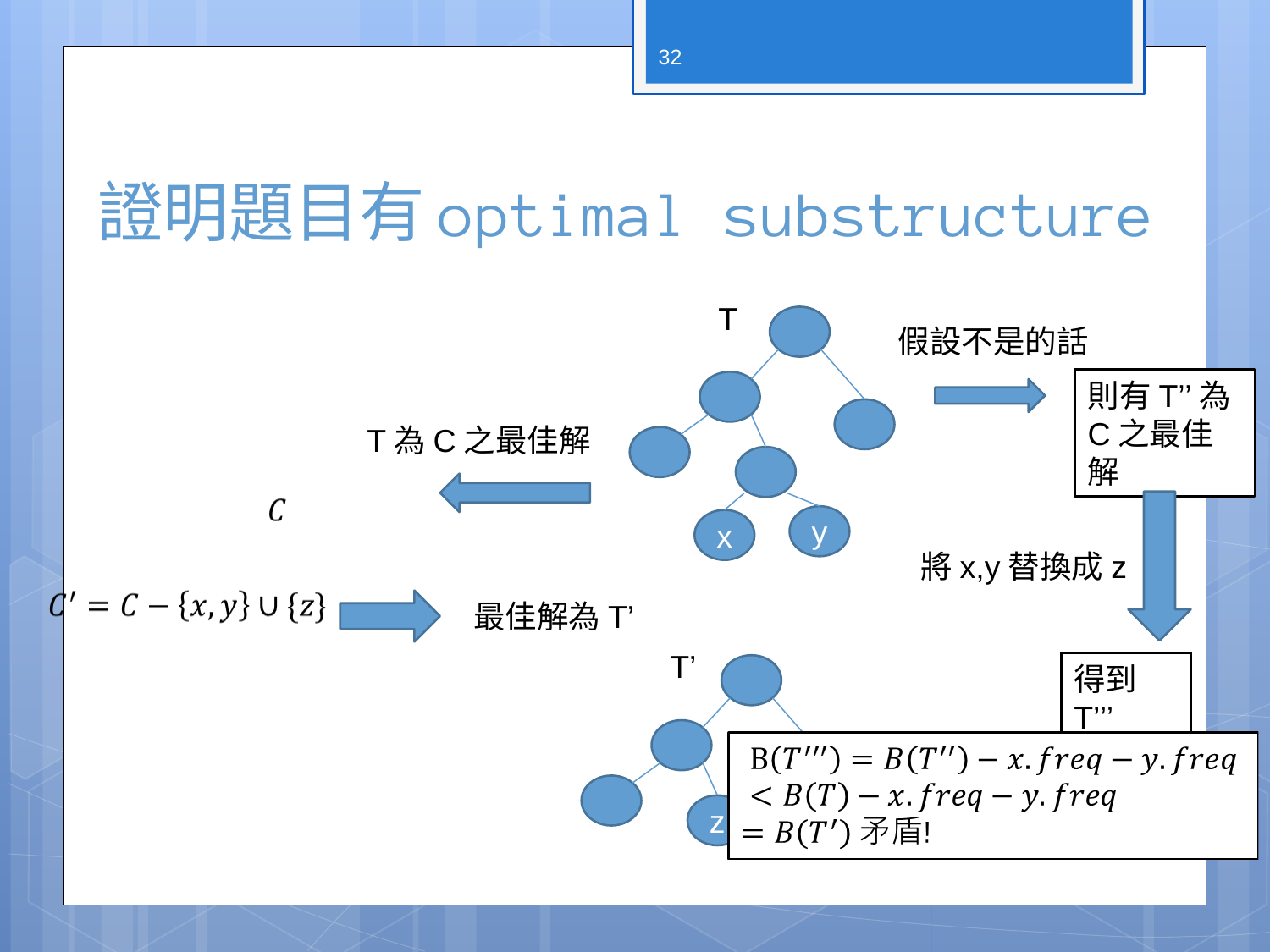

32
# 證明題目有optimal substructure
T

假設不是的話
則有T’’為C之最佳解

T為C之最佳解

y
x
將x,y替換成z

最佳解為T’
T’
得到T’’’

z